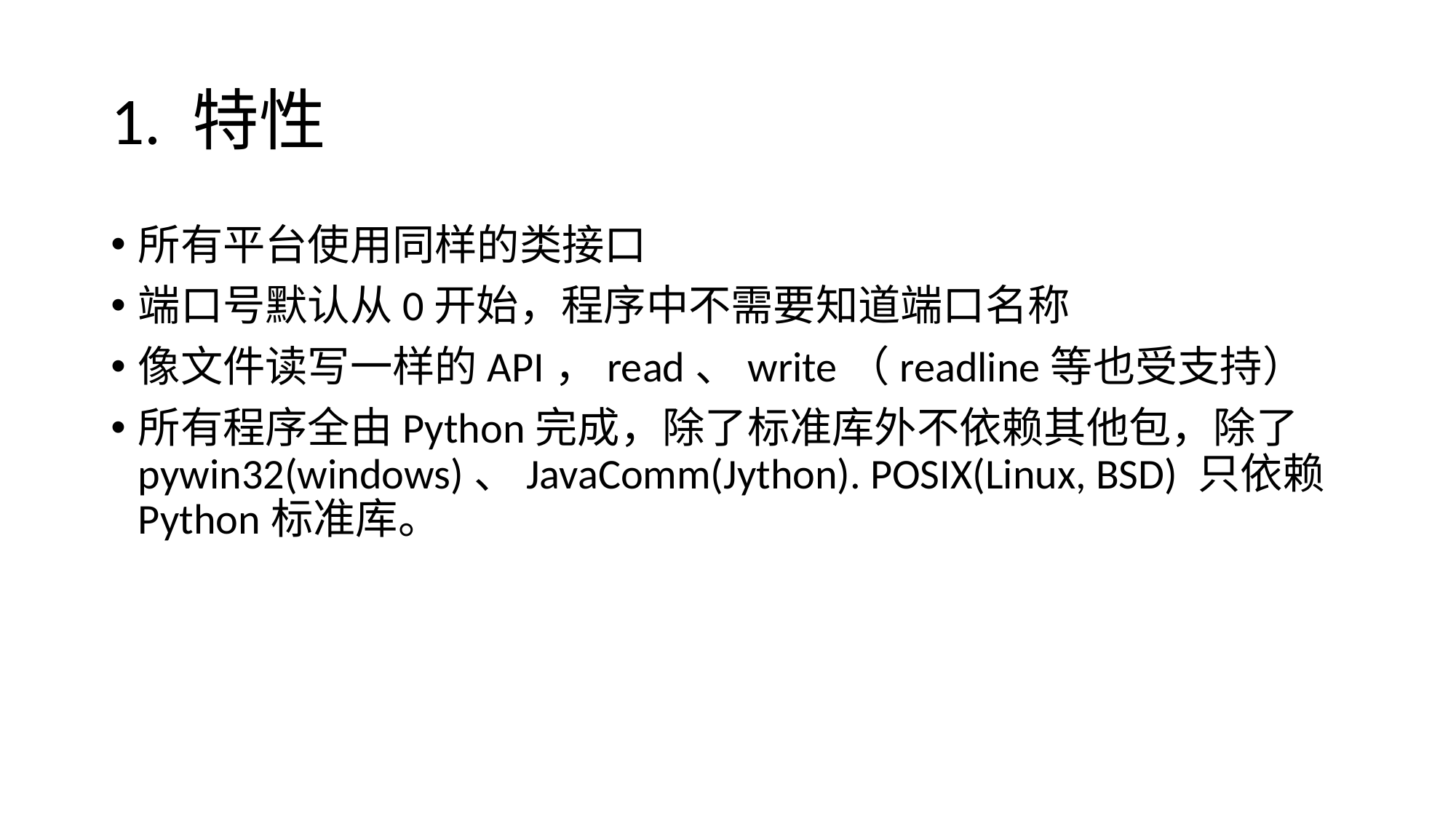

# 1. 特性
所有平台使用同样的类接口
端口号默认从0开始，程序中不需要知道端口名称
像文件读写一样的API，read、write（readline等也受支持）
所有程序全由Python完成，除了标准库外不依赖其他包，除了pywin32(windows)、JavaComm(Jython). POSIX(Linux, BSD) 只依赖Python标准库。